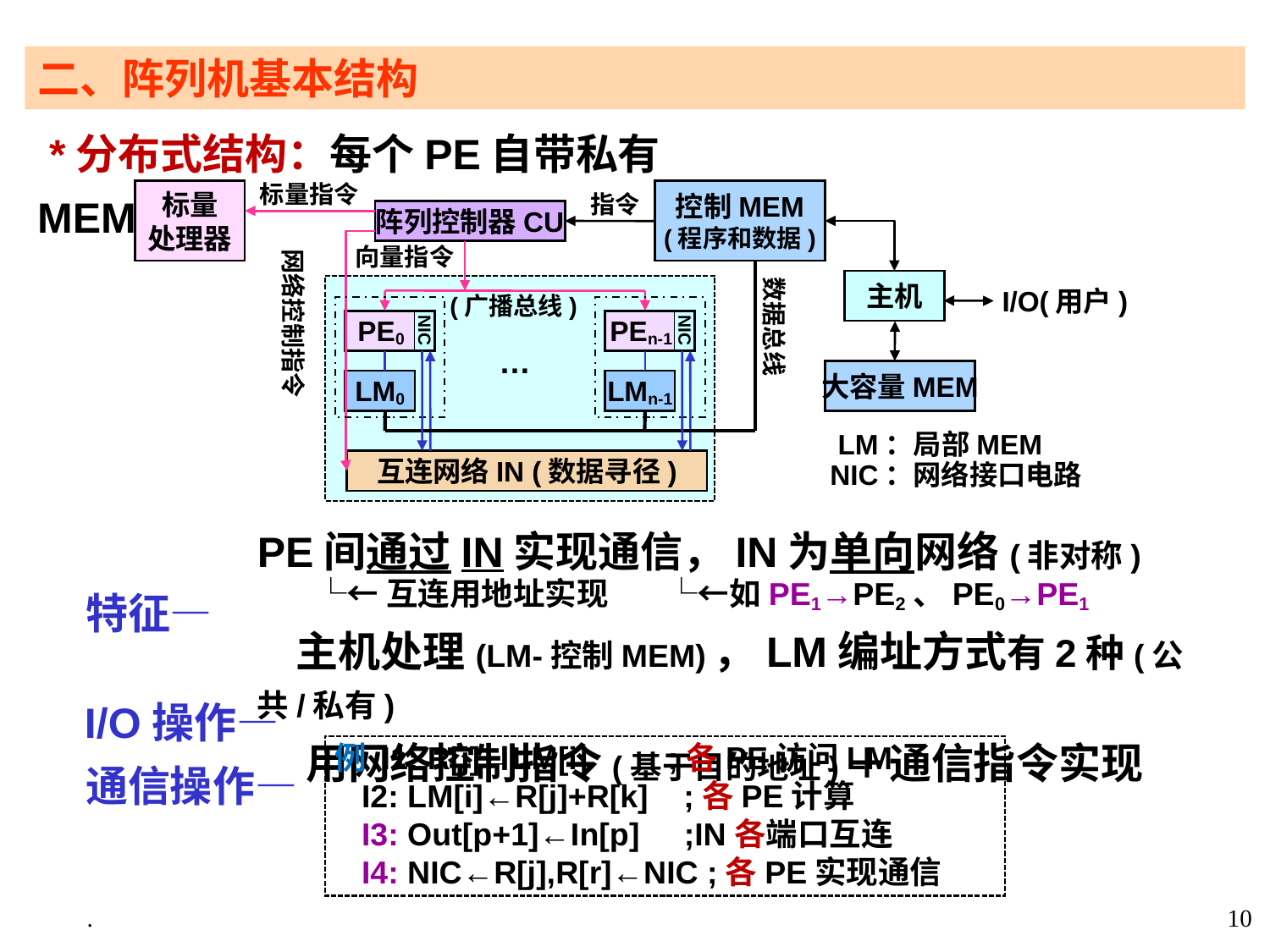

二、阵列机基本结构
 *分布式结构：每个PE自带私有MEM

    特征—

    I/O操作—
    通信操作—
标量
处理器
控制MEM
(程序和数据)
标量指令
指令
阵列控制器CU
向量指令
网络控制指令
数据总线
主机

I/O(用户)
(广播总线)

 PE0
PEn-1
NIC
NIC
…
大容量MEM
LM0
LMn-1
 LM：局部MEM
NIC：网络接口电路
互连网络IN (数据寻径)
PE间通过IN实现通信，IN为单向网络(非对称)
        └←互连用地址实现        └←如PE1→PE2、PE0→PE1
   主机处理(LM-控制MEM)，LM编址方式有2种(公共/私有)
    用网络控制指令(基于目的地址)＋通信指令实现
例 I1: R[j]←LM[i]         ;各PE访问LM
   I2: LM[i]←R[j]+R[k]    ;各PE计算
   I3: Out[p+1]←In[p]     ;IN各端口互连
   I4: NIC←R[j],R[r]←NIC ;各PE实现通信
.
10